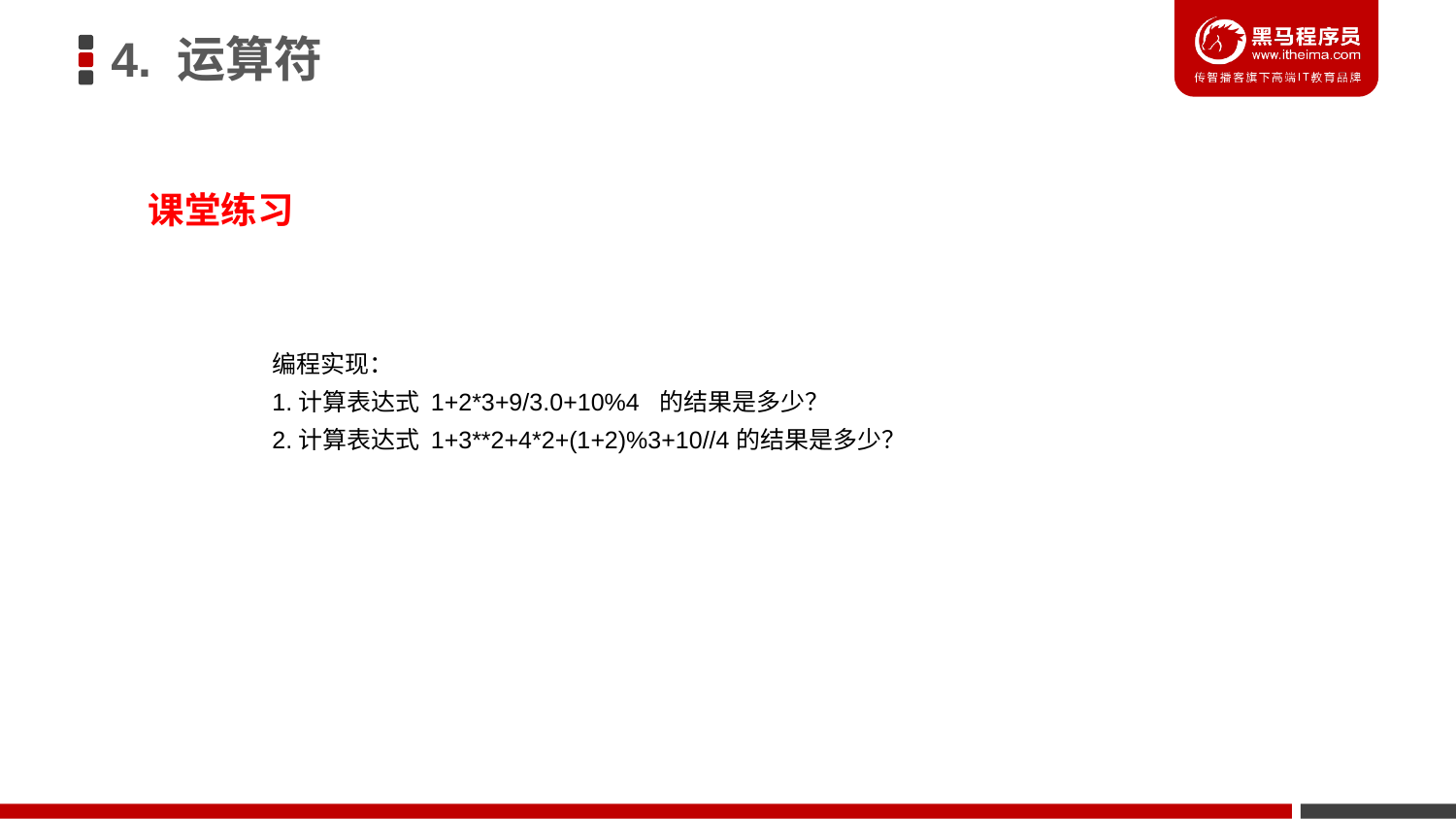

4. 运算符
课堂练习
编程实现：
1.计算表达式 1+2*3+9/3.0+10%4  的结果是多少？
2.计算表达式 1+3**2+4*2+(1+2)%3+10//4的结果是多少？